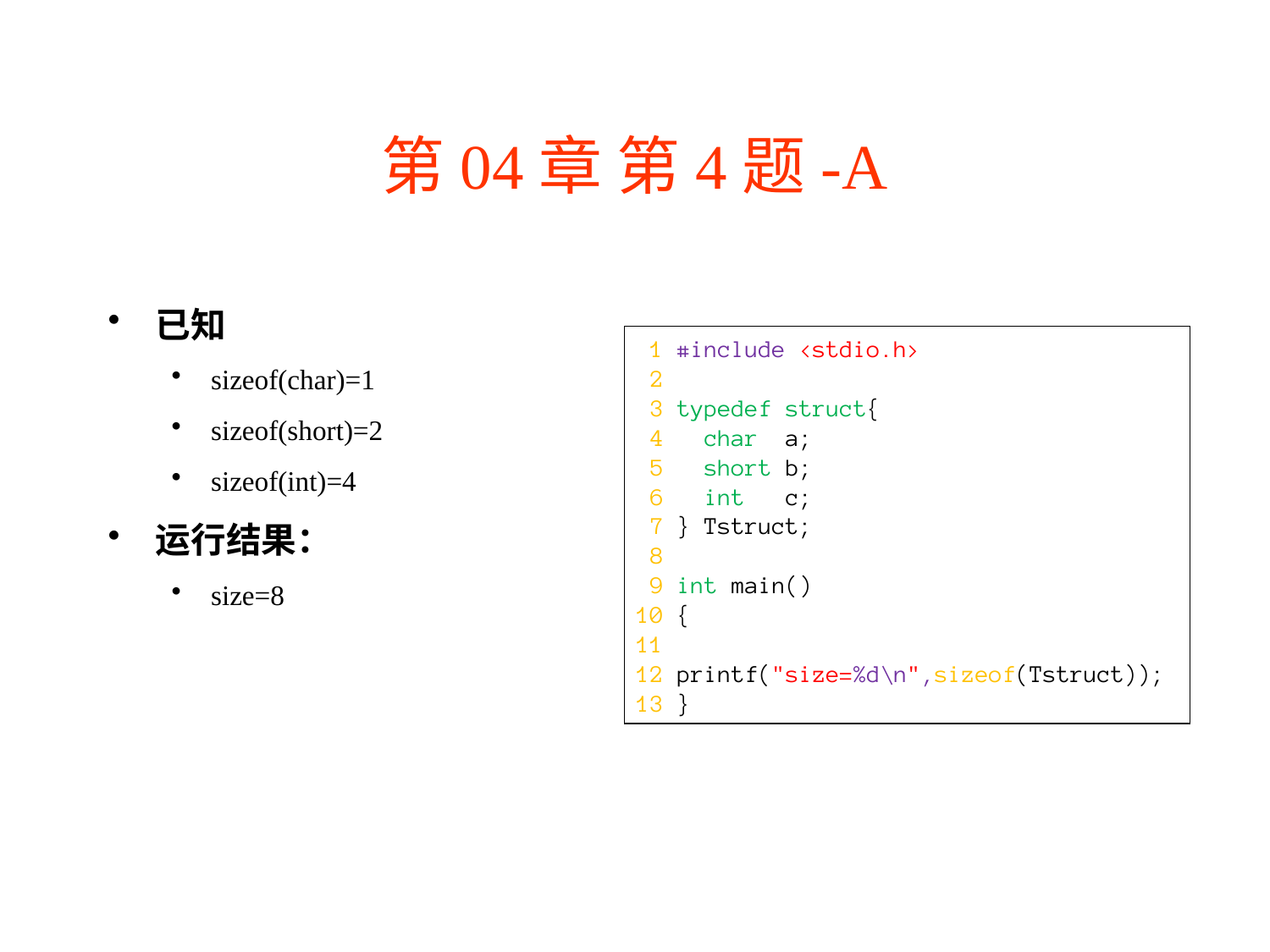

# 第04章 第4题-A
已知
sizeof(char)=1
sizeof(short)=2
sizeof(int)=4
运行结果：
size=8
 1 #include <stdio.h>
 2
 3 typedef struct{
 4   char  a;
 5   short b;
 6   int   c;
 7 } Tstruct;
 8
 9 int main()
10 {
11
12 printf("size=%d\n",sizeof(Tstruct));
13 }